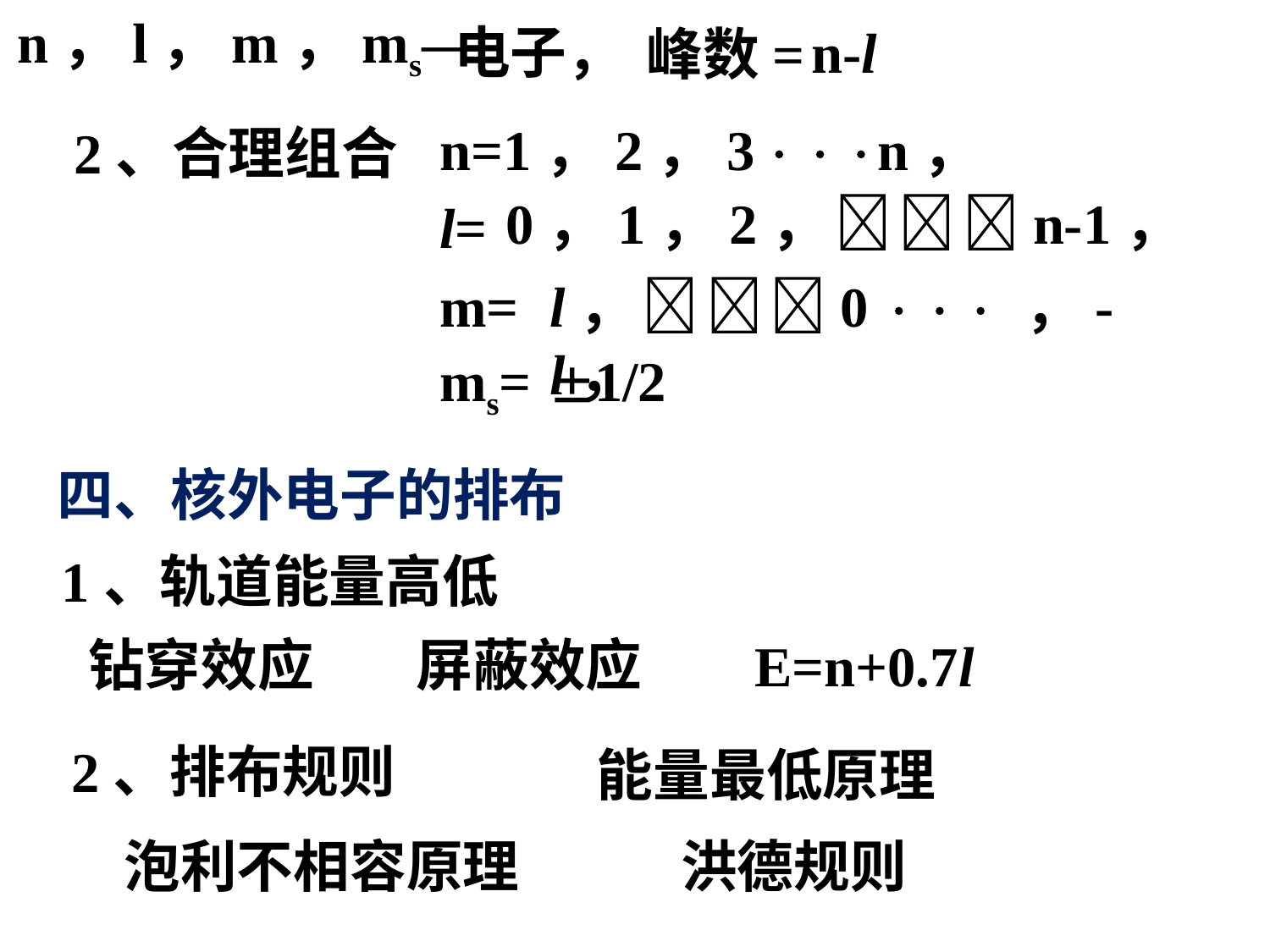

n，l，m，ms—
电子，
n-l
峰数=
n=1，2，3 ⋅ ⋅ ⋅n，
2、合理组合
0，1，2， ⋅ ⋅ ⋅n-1，
l=
m=
l， ⋅ ⋅ ⋅0 ⋅ ⋅ ⋅ ，-l，
ms=
±1/2
四、核外电子的排布
1、轨道能量高低
钻穿效应
屏蔽效应
E=n+0.7l
2、排布规则
能量最低原理
泡利不相容原理
洪德规则